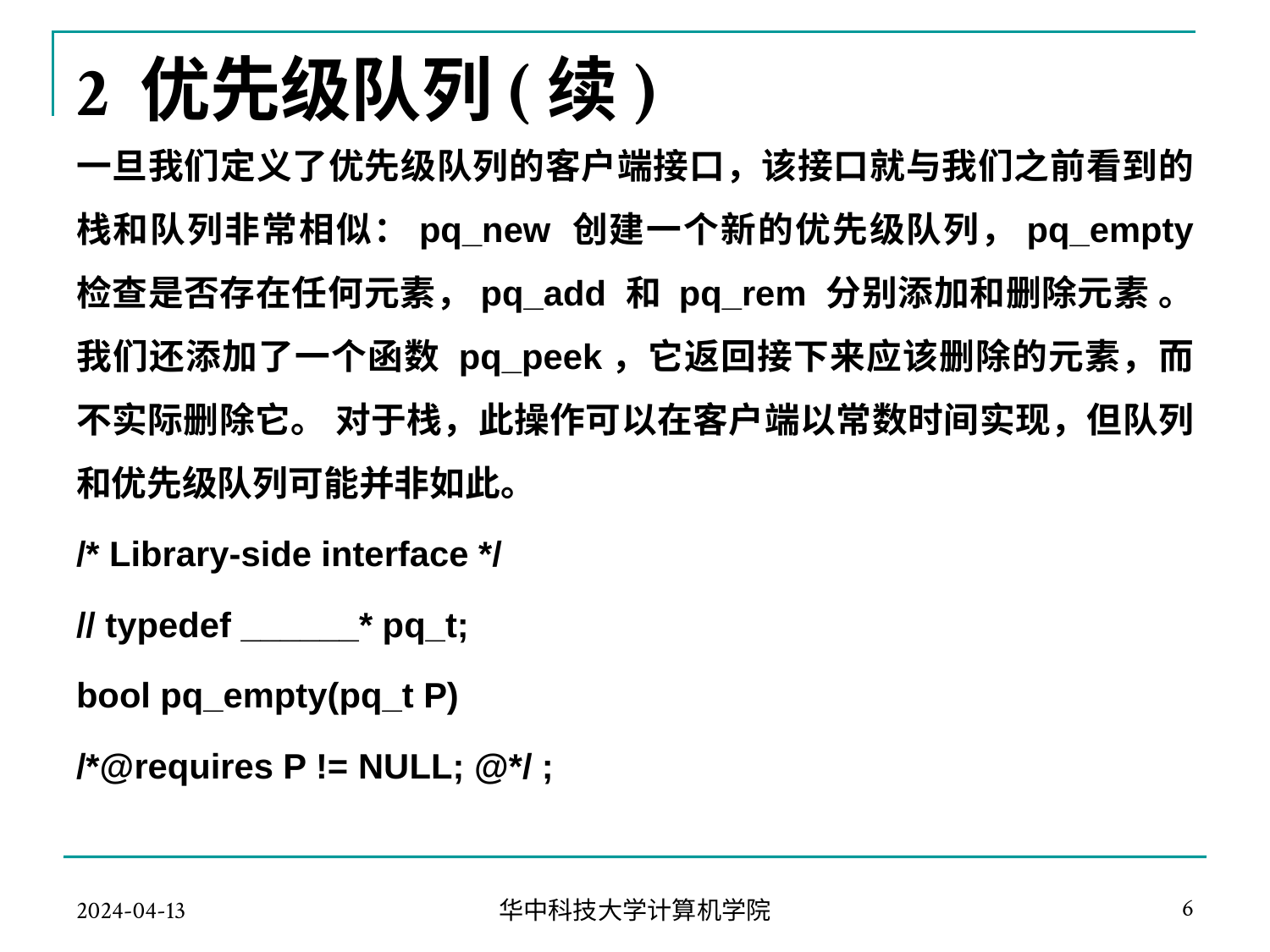

# 2 优先级队列(续)
一旦我们定义了优先级队列的客户端接口，该接口就与我们之前看到的栈和队列非常相似：pq_new 创建一个新的优先级队列，pq_empty 检查是否存在任何元素，pq_add 和 pq_rem 分别添加和删除元素 。 我们还添加了一个函数 pq_peek，它返回接下来应该删除的元素，而不实际删除它。 对于栈，此操作可以在客户端以常数时间实现，但队列和优先级队列可能并非如此。
/* Library-side interface */
// typedef ______* pq_t;
bool pq_empty(pq_t P)
/*@requires P != NULL; @*/ ;
2024-04-13
6
华中科技大学计算机学院